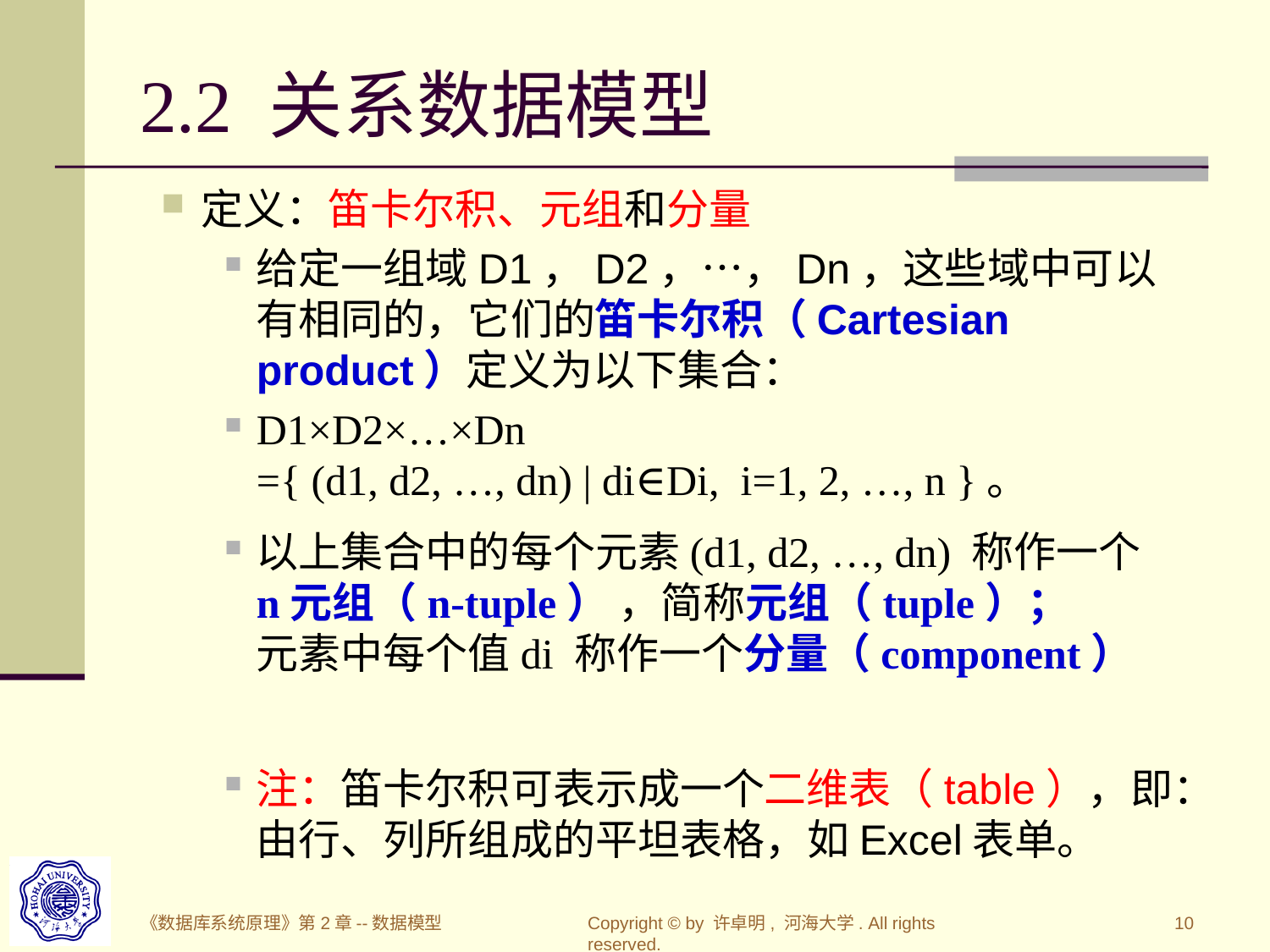

# 2.2 关系数据模型
定义：笛卡尔积、元组和分量
给定一组域D1，D2，…，Dn，这些域中可以有相同的，它们的笛卡尔积（Cartesian product）定义为以下集合：
D1×D2×…×Dn
={ (d1, d2, …, dn) | di∈Di,  i=1, 2, …, n }。
以上集合中的每个元素(d1, d2, …, dn) 称作一个
n元组（n-tuple） ，简称元组（tuple）；
元素中每个值di 称作一个分量（component）

注：笛卡尔积可表示成一个二维表（table），即：由行、列所组成的平坦表格，如Excel表单。
《数据库系统原理》第2章--数据模型
Copyright © by 许卓明, 河海大学. All rights reserved.
10